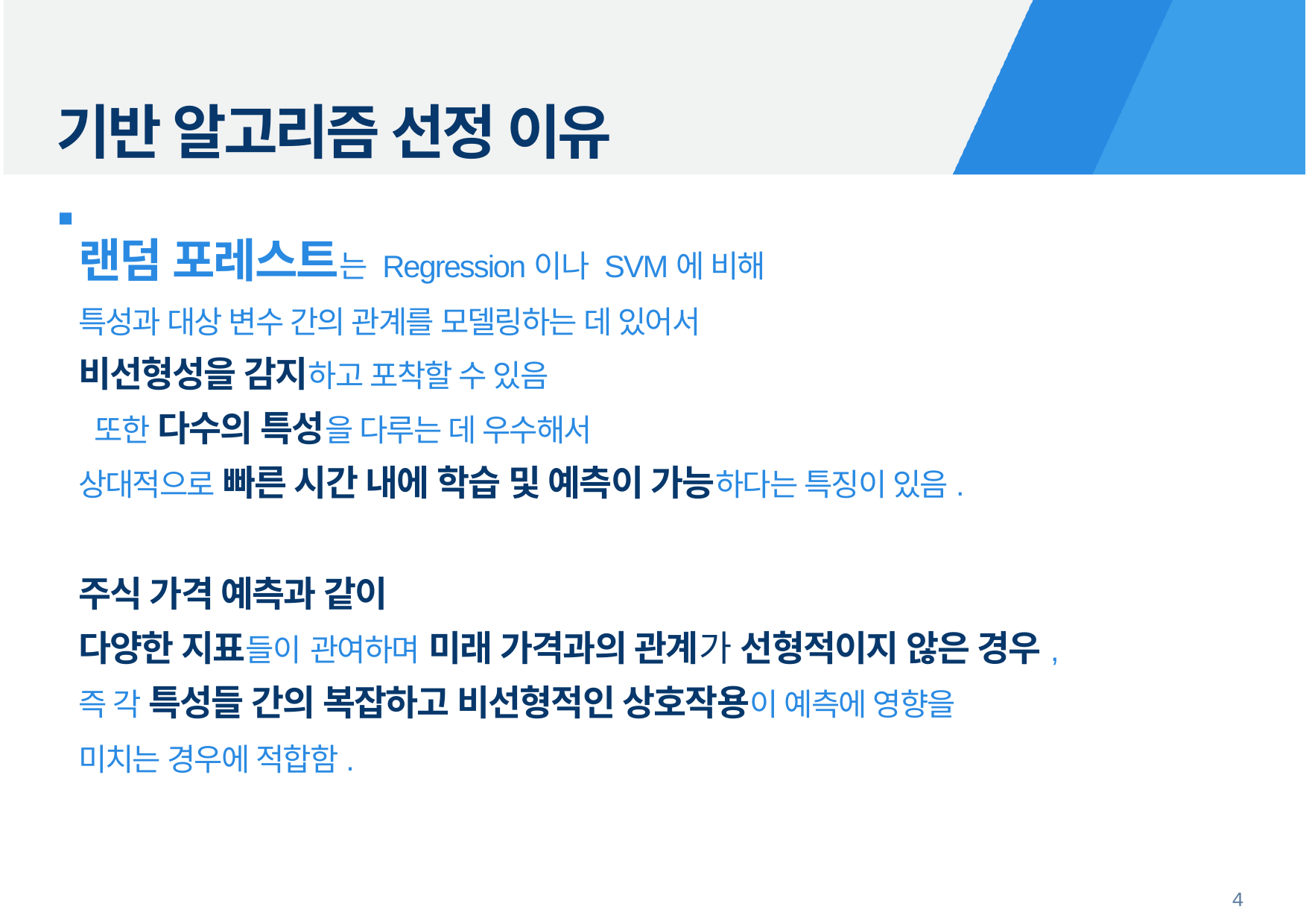

# 기반 알고리즘 선정 이유

랜덤 포레스트는 Regression이나 SVM에 비해
특성과 대상 변수 간의 관계를 모델링하는 데 있어서
비선형성을 감지하고 포착할 수 있음
 또한 다수의 특성을 다루는 데 우수해서
상대적으로 빠른 시간 내에 학습 및 예측이 가능하다는 특징이 있음.

주식 가격 예측과 같이
다양한 지표들이 관여하며 미래 가격과의 관계가 선형적이지 않은 경우,
즉 각 특성들 간의 복잡하고 비선형적인 상호작용이 예측에 영향을
미치는 경우에 적합함.

4